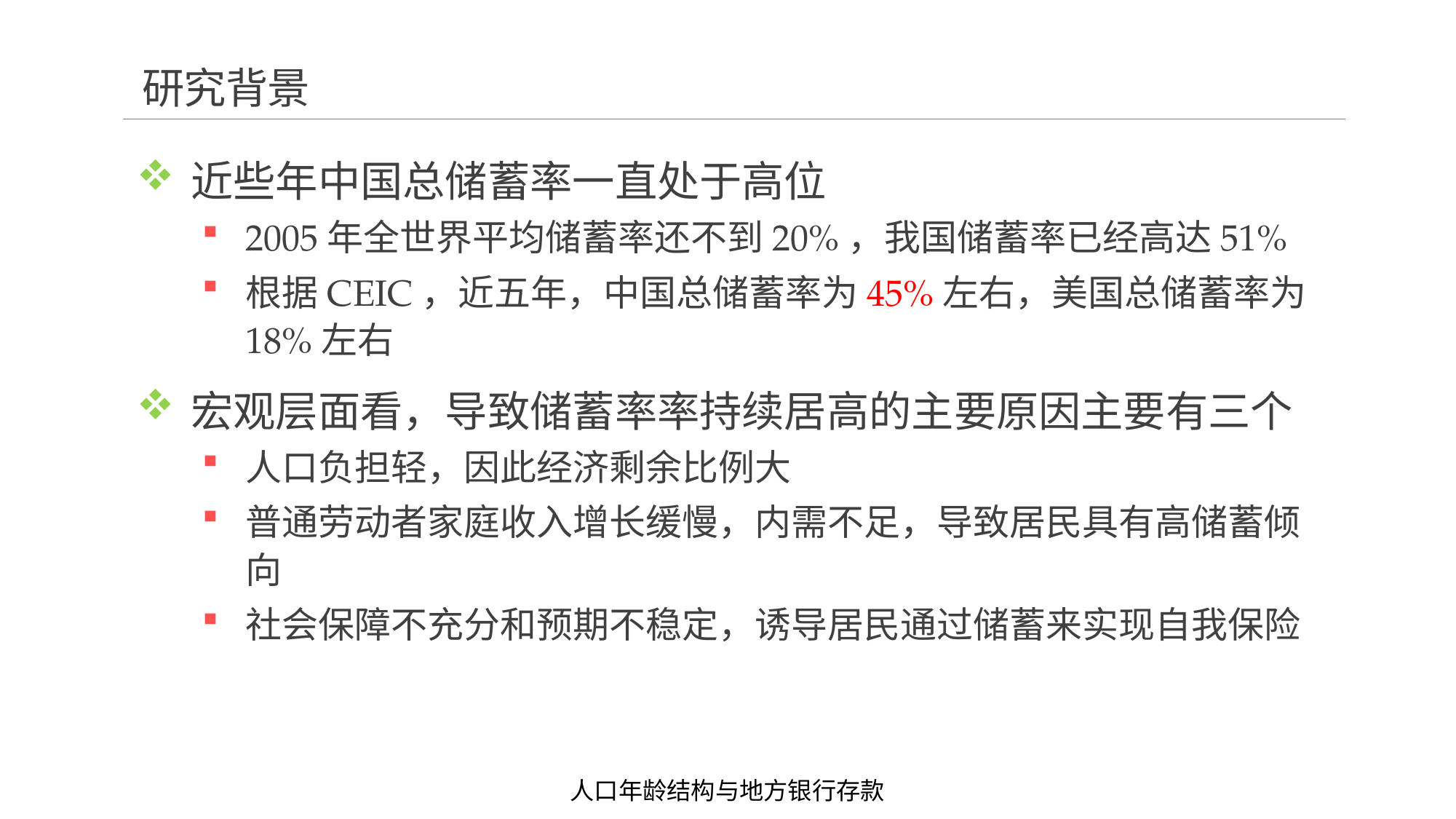

# 研究背景
近些年中国总储蓄率一直处于高位
2005年全世界平均储蓄率还不到20%，我国储蓄率已经高达51%
根据CEIC，近五年，中国总储蓄率为45%左右，美国总储蓄率为18%左右
宏观层面看，导致储蓄率率持续居高的主要原因主要有三个
人口负担轻，因此经济剩余比例大
普通劳动者家庭收入增长缓慢，内需不足，导致居民具有高储蓄倾向
社会保障不充分和预期不稳定，诱导居民通过储蓄来实现自我保险

人口年龄结构与地方银行存款